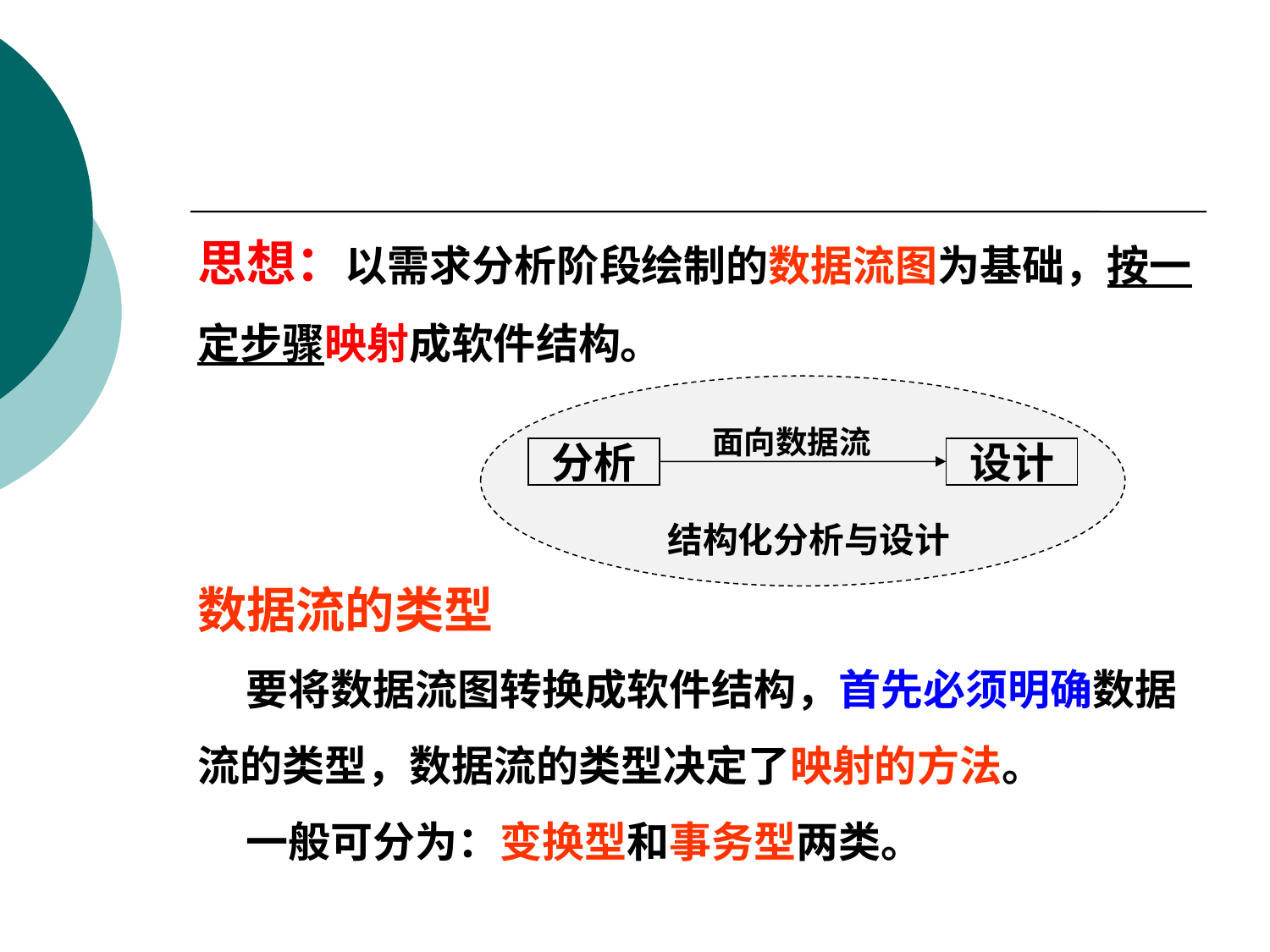

思想：以需求分析阶段绘制的数据流图为基础，按一定步骤映射成软件结构。

数据流的类型
    要将数据流图转换成软件结构，首先必须明确数据流的类型，数据流的类型决定了映射的方法。
    一般可分为：变换型和事务型两类。

面向数据流

分析
设计
结构化分析与设计